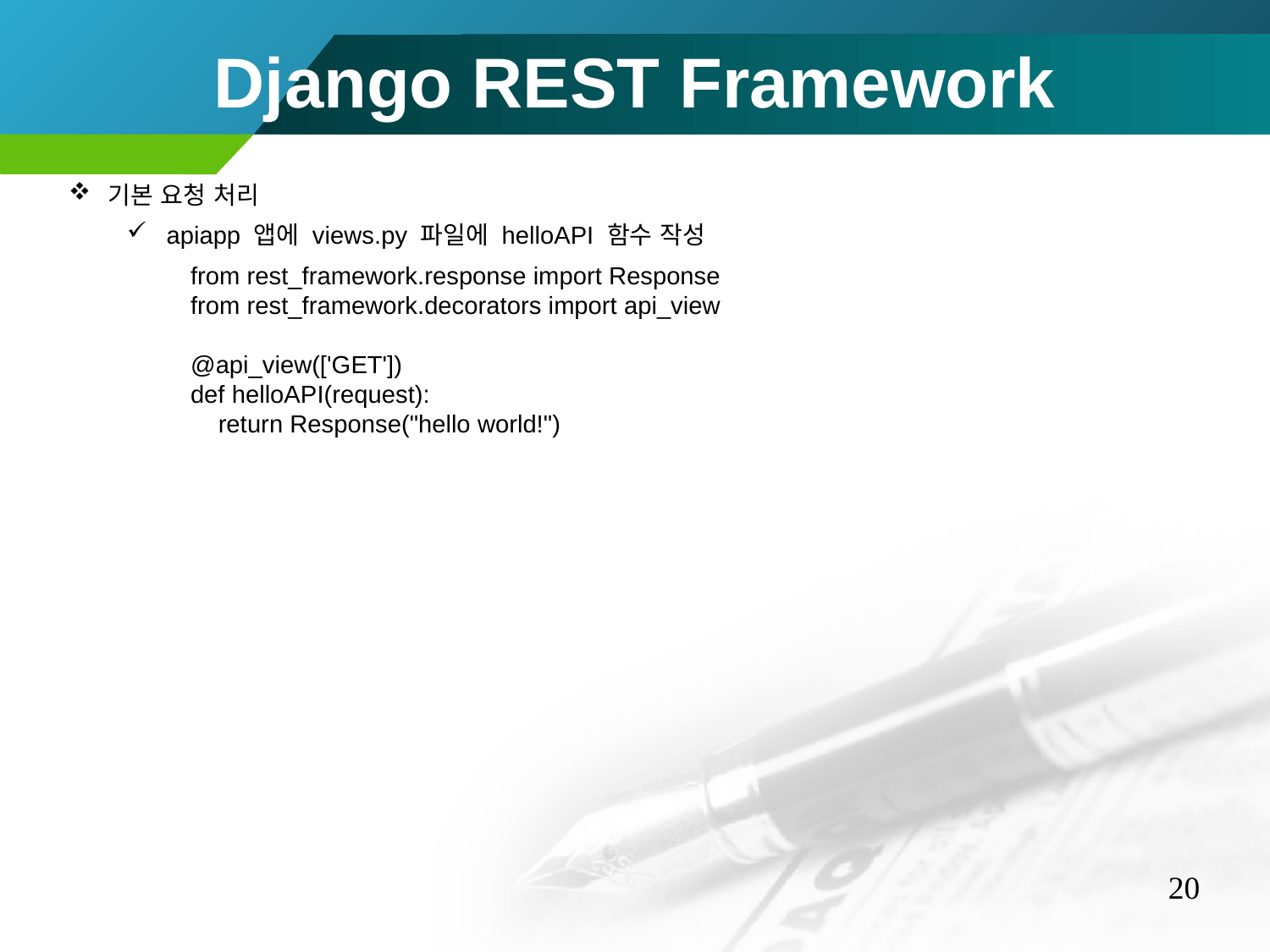

Django REST Framework
기본 요청 처리
apiapp 앱에 views.py 파일에 helloAPI 함수 작성
from rest_framework.response import Response
from rest_framework.decorators import api_view

@api_view(['GET'])
def helloAPI(request):
    return Response("hello world!")
20